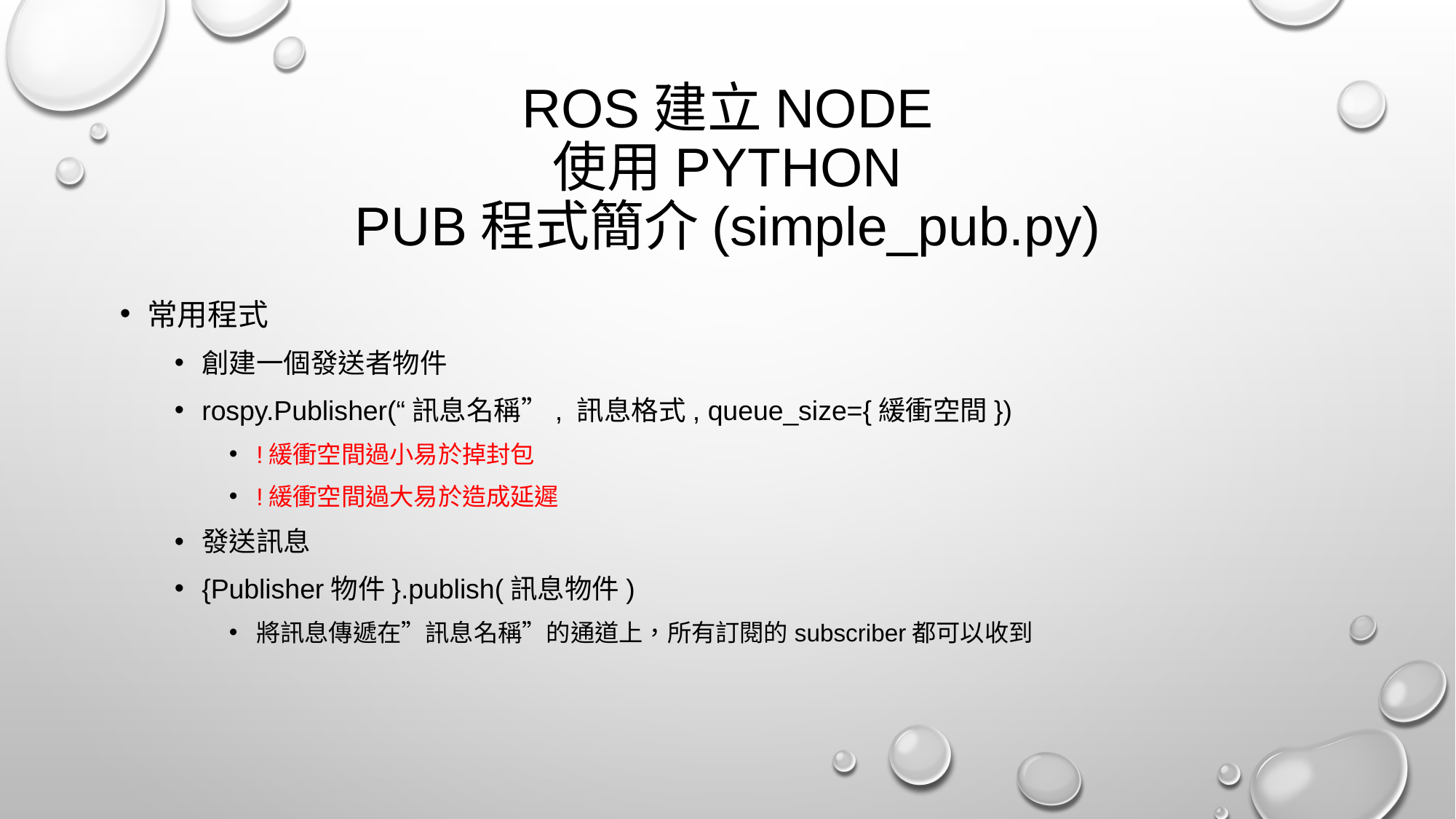

# ROS建立Node 使用python Pub程式簡介(simple_pub.py)
常用程式
創建一個發送者物件
rospy.Publisher(“訊息名稱”, 訊息格式, queue_size={緩衝空間})
!緩衝空間過小易於掉封包
!緩衝空間過大易於造成延遲
發送訊息
{Publisher物件}.publish(訊息物件)
將訊息傳遞在”訊息名稱”的通道上，所有訂閱的subscriber都可以收到